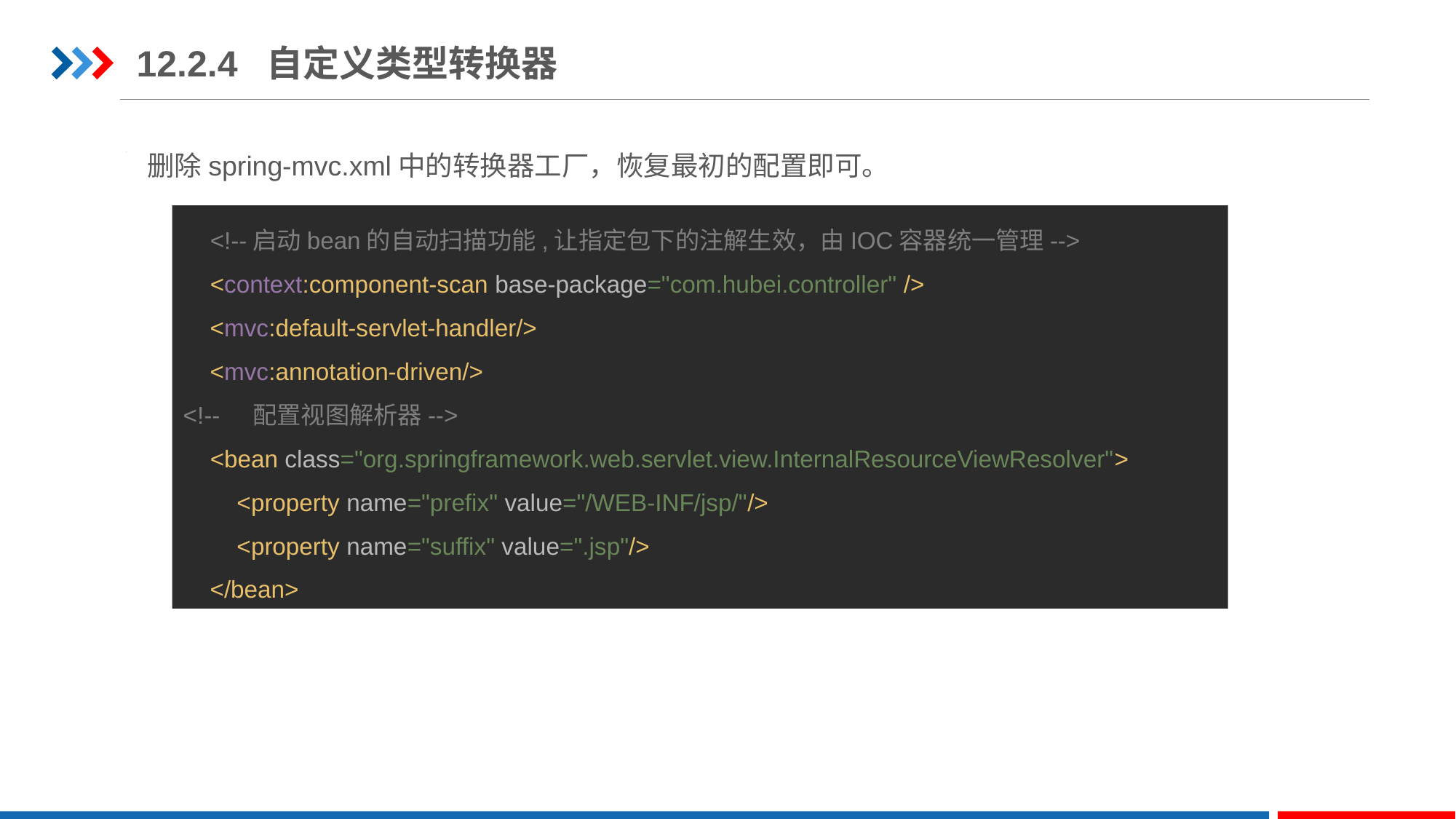

12.2.4  自定义类型转换器
删除spring-mvc.xml中的转换器工厂，恢复最初的配置即可。
STEP  02
    <!--启动bean的自动扫描功能,让指定包下的注解生效，由IOC容器统一管理-->
    <context:component-scan base-package="com.hubei.controller" />
    <mvc:default-servlet-handler/>
    <mvc:annotation-driven/>
<!--    配置视图解析器-->
    <bean class="org.springframework.web.servlet.view.InternalResourceViewResolver">
        <property name="prefix" value="/WEB-INF/jsp/"/>
        <property name="suffix" value=".jsp"/>
    </bean>